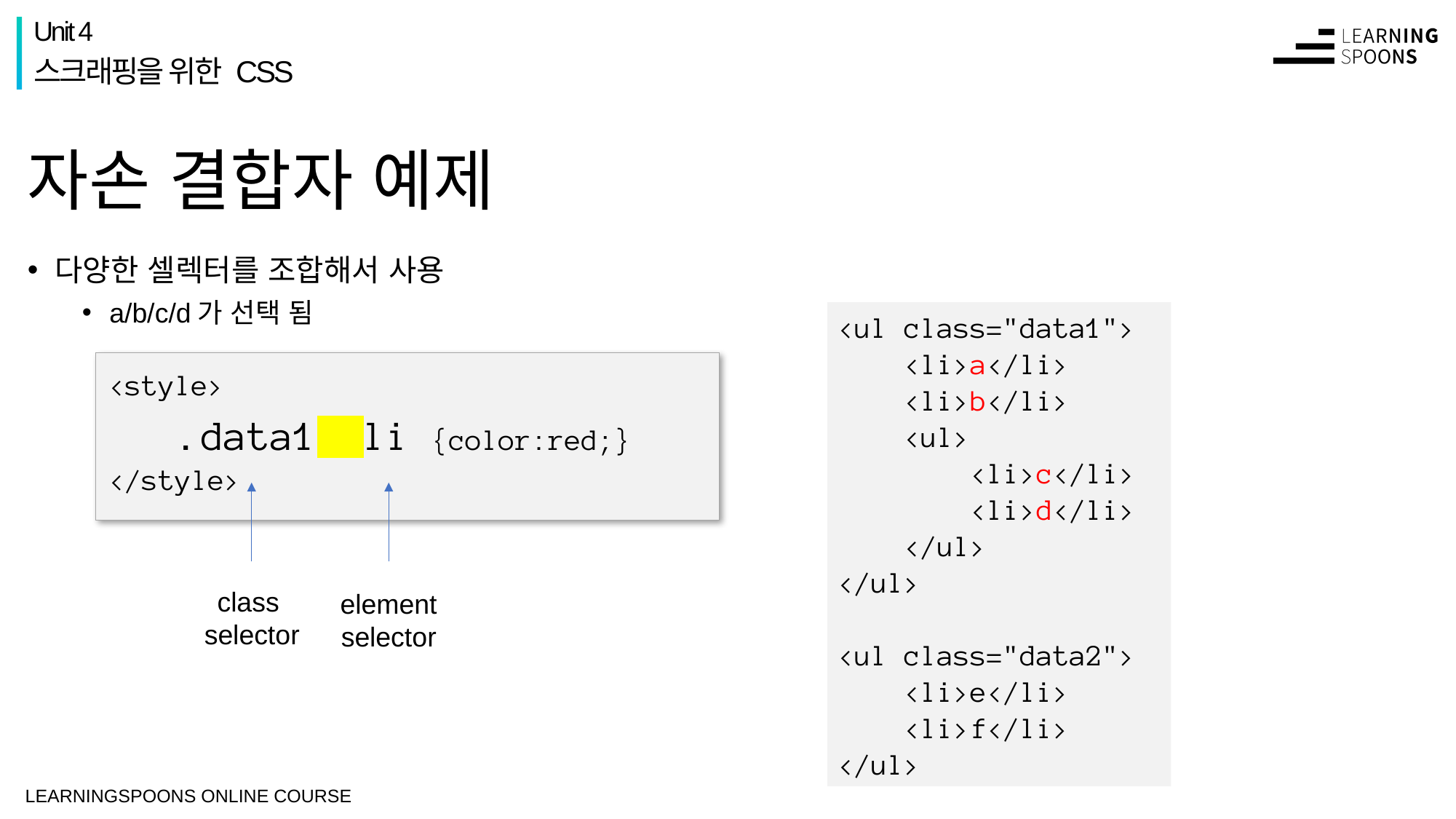

Unit 4
스크래핑을 위한 CSS
# 자손 결합자 예제
다양한 셀렉터를 조합해서 사용
a/b/c/d가 선택 됨
<ul class="data1">
    <li>a</li>
    <li>b</li>
    <ul>
        <li>c</li>
        <li>d</li>
    </ul>
</ul>

<ul class="data2">
    <li>e</li>
    <li>f</li>
</ul>
<style>
    .data1  li {color:red;}
</style>
class
selector
element
selector